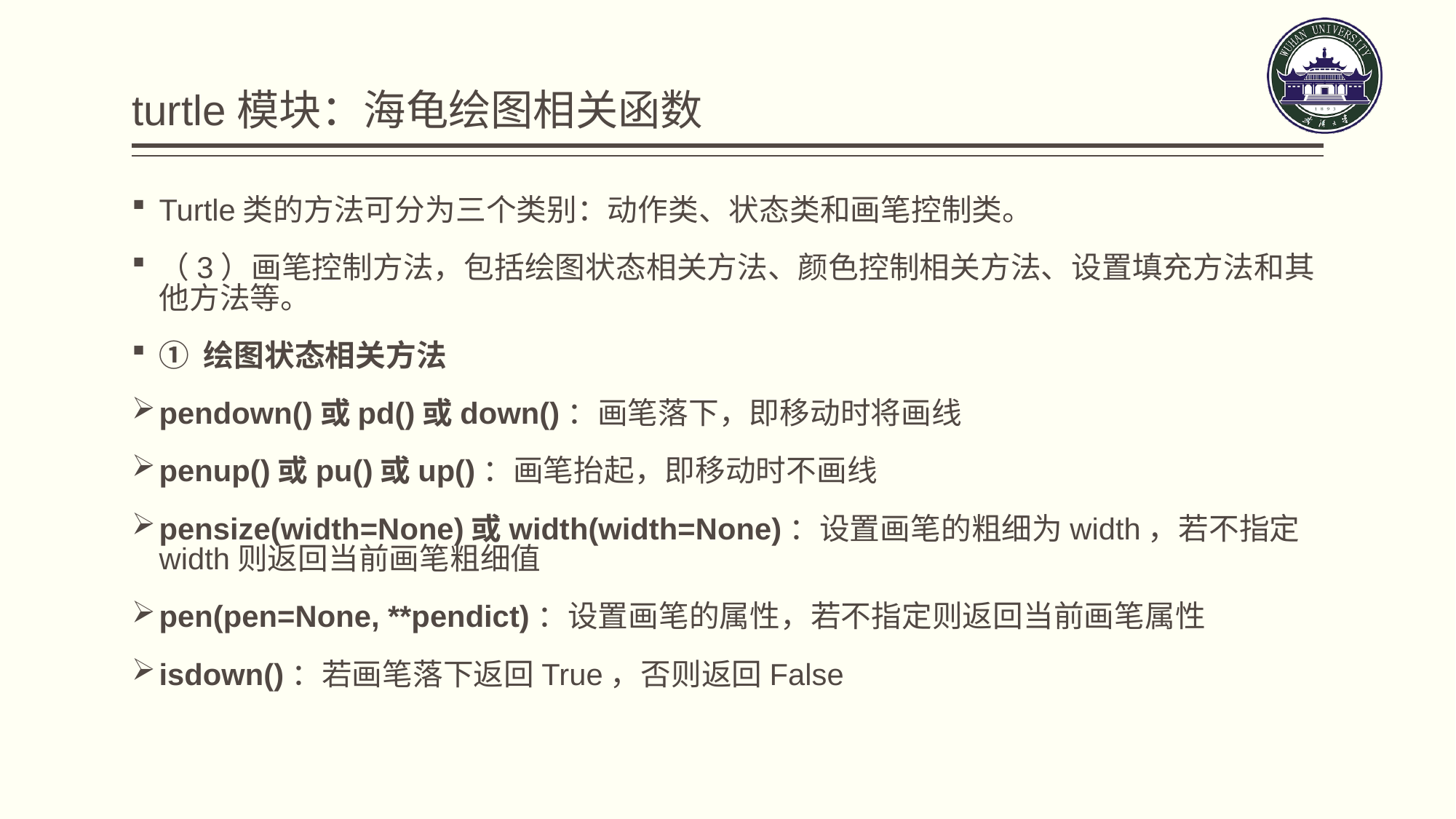

# turtle模块：海龟绘图相关函数
Turtle类的方法可分为三个类别：动作类、状态类和画笔控制类。
（3）画笔控制方法，包括绘图状态相关方法、颜色控制相关方法、设置填充方法和其他方法等。
① 绘图状态相关方法
pendown()或pd()或down()：画笔落下，即移动时将画线
penup()或pu()或up()：画笔抬起，即移动时不画线
pensize(width=None)或width(width=None)：设置画笔的粗细为width，若不指定width则返回当前画笔粗细值
pen(pen=None, **pendict)：设置画笔的属性，若不指定则返回当前画笔属性
isdown()：若画笔落下返回True，否则返回False